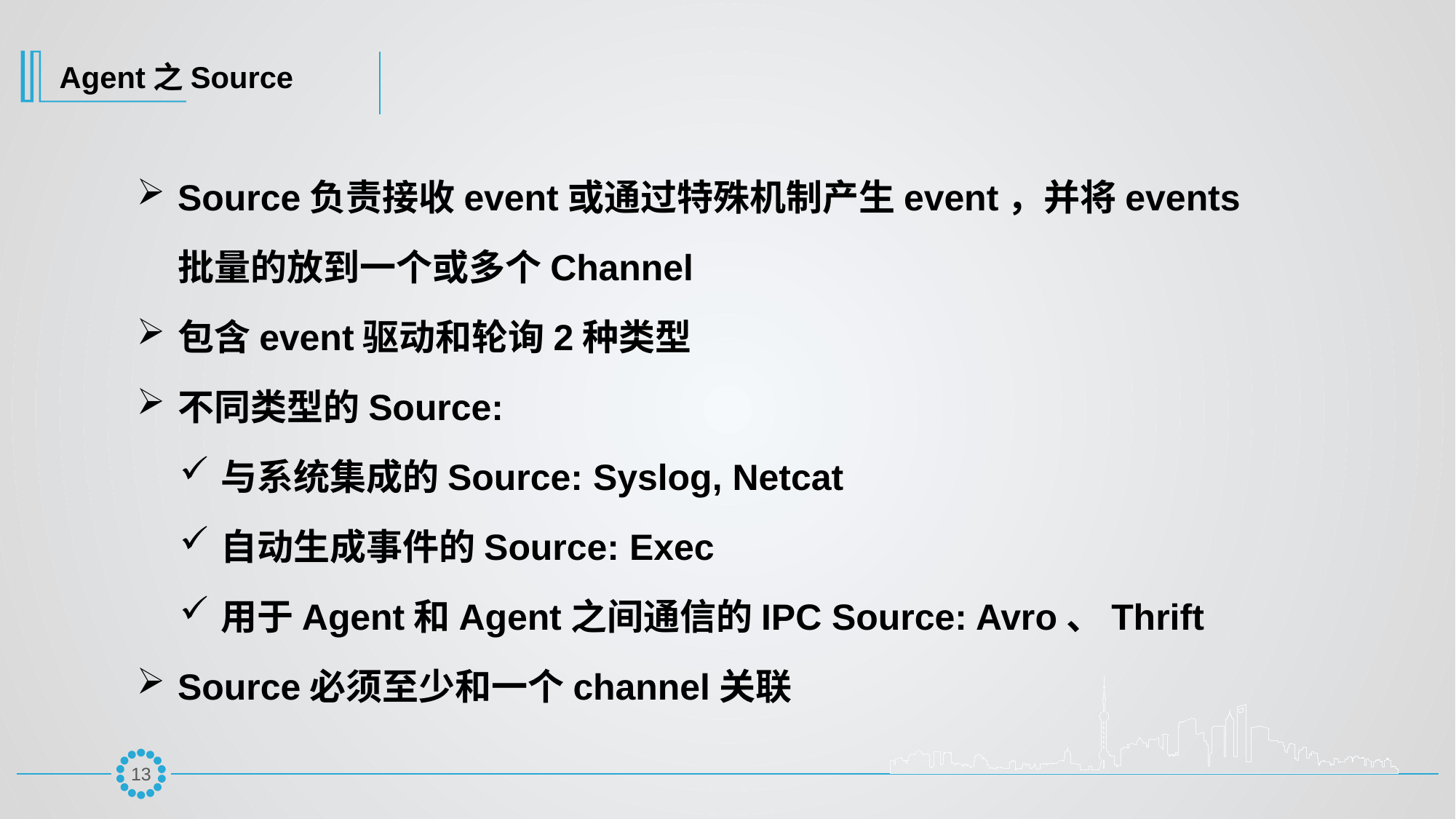

Agent之Source
Source负责接收event或通过特殊机制产生event，并将events批量的放到一个或多个Channel
包含event驱动和轮询2种类型
不同类型的Source:
与系统集成的Source: Syslog, Netcat
自动生成事件的Source: Exec
用于Agent和Agent之间通信的IPC Source: Avro、Thrift
Source必须至少和一个channel关联
13